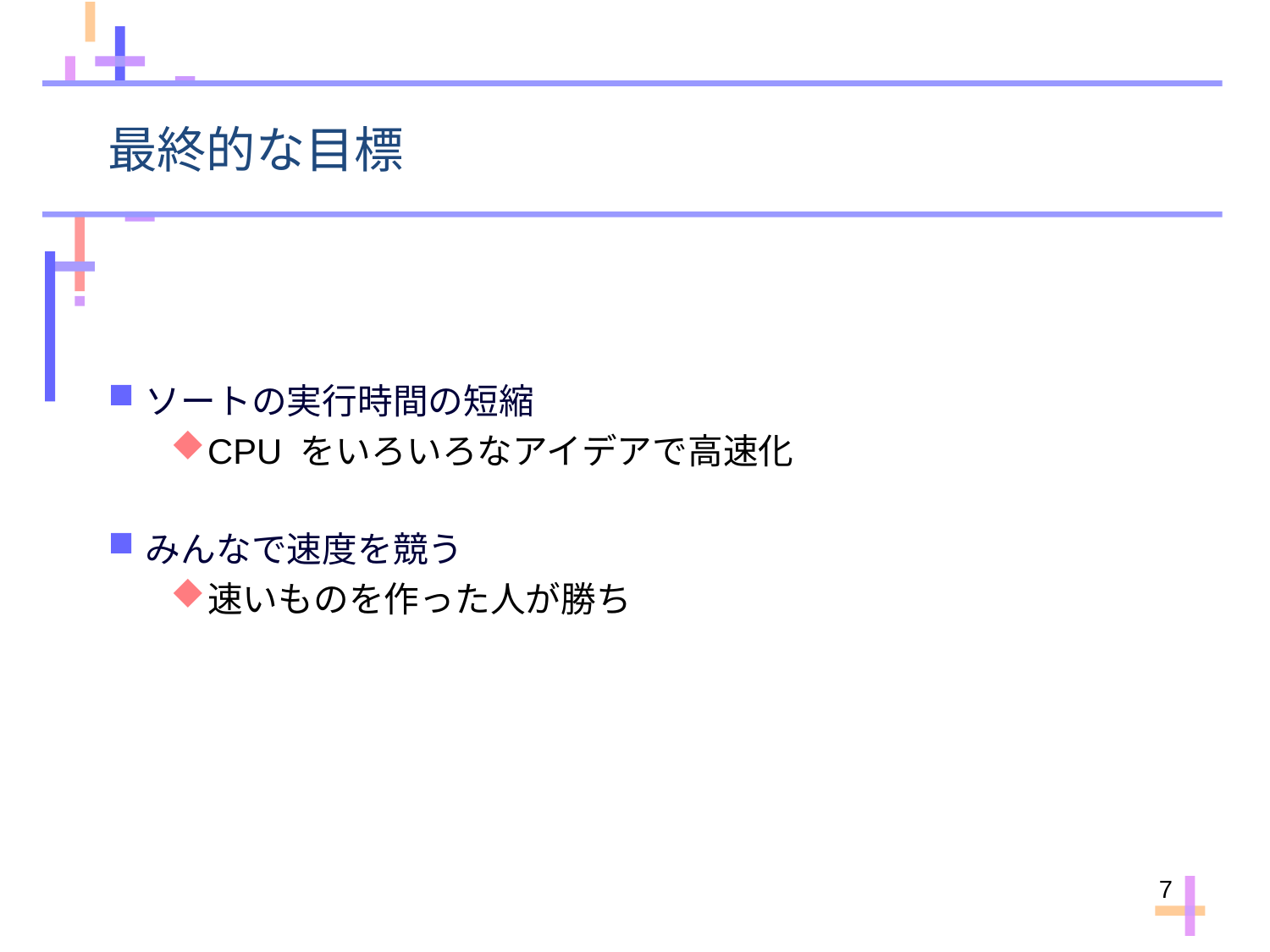

# 最終的な目標
ソートの実行時間の短縮
CPU をいろいろなアイデアで高速化

みんなで速度を競う
速いものを作った人が勝ち

7